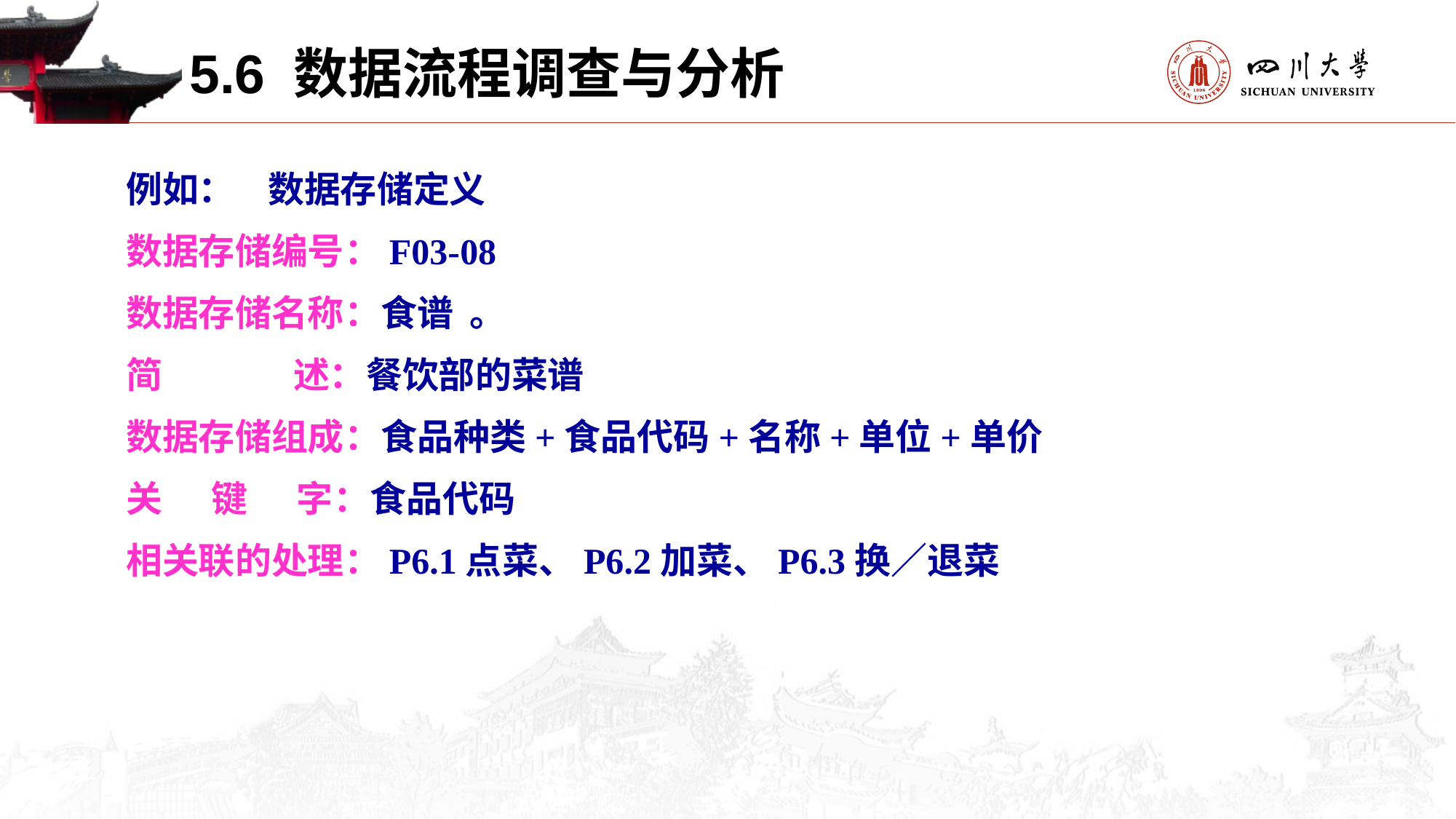

5.6 数据流程调查与分析

例如：    数据存储定义
数据存储编号：F03-08
数据存储名称：食谱  。
简                述：餐饮部的菜谱
数据存储组成：食品种类+食品代码+名称+单位+单价
关      键      字：食品代码
相关联的处理：P6.1点菜、P6.2加菜、P6.3换／退菜